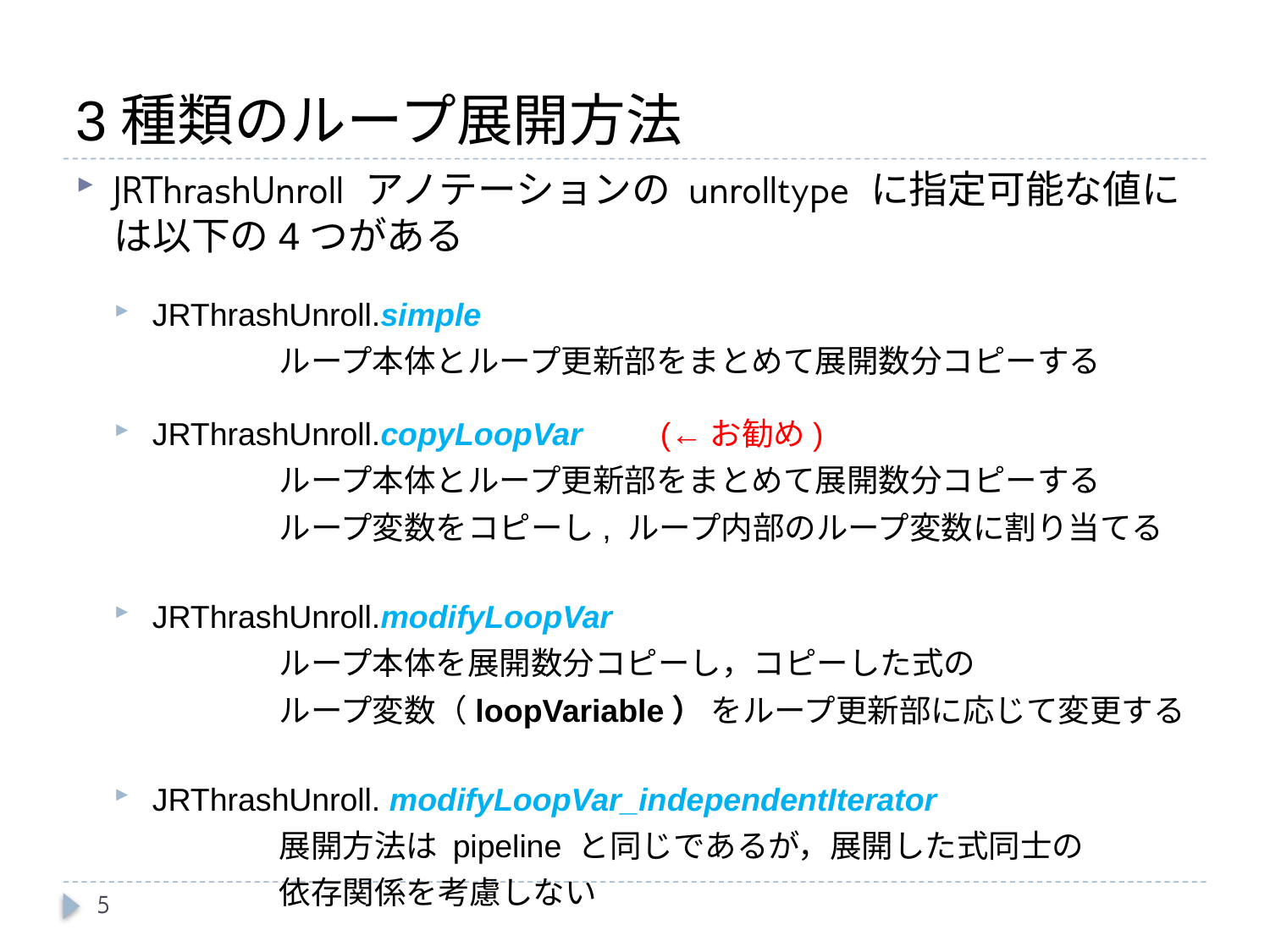

# 3種類のループ展開方法
JRThrashUnroll アノテーションの unrolltype に指定可能な値には以下の4つがある

JRThrashUnroll.simple
		ループ本体とループ更新部をまとめて展開数分コピーする

JRThrashUnroll.copyLoopVar	(←お勧め)
		ループ本体とループ更新部をまとめて展開数分コピーする
		ループ変数をコピーし, ループ内部のループ変数に割り当てる

JRThrashUnroll.modifyLoopVar
		ループ本体を展開数分コピーし，コピーした式の
		ループ変数（loopVariable） をループ更新部に応じて変更する

JRThrashUnroll. modifyLoopVar_independentIterator
		展開方法は pipeline と同じであるが，展開した式同士の
		依存関係を考慮しない
5